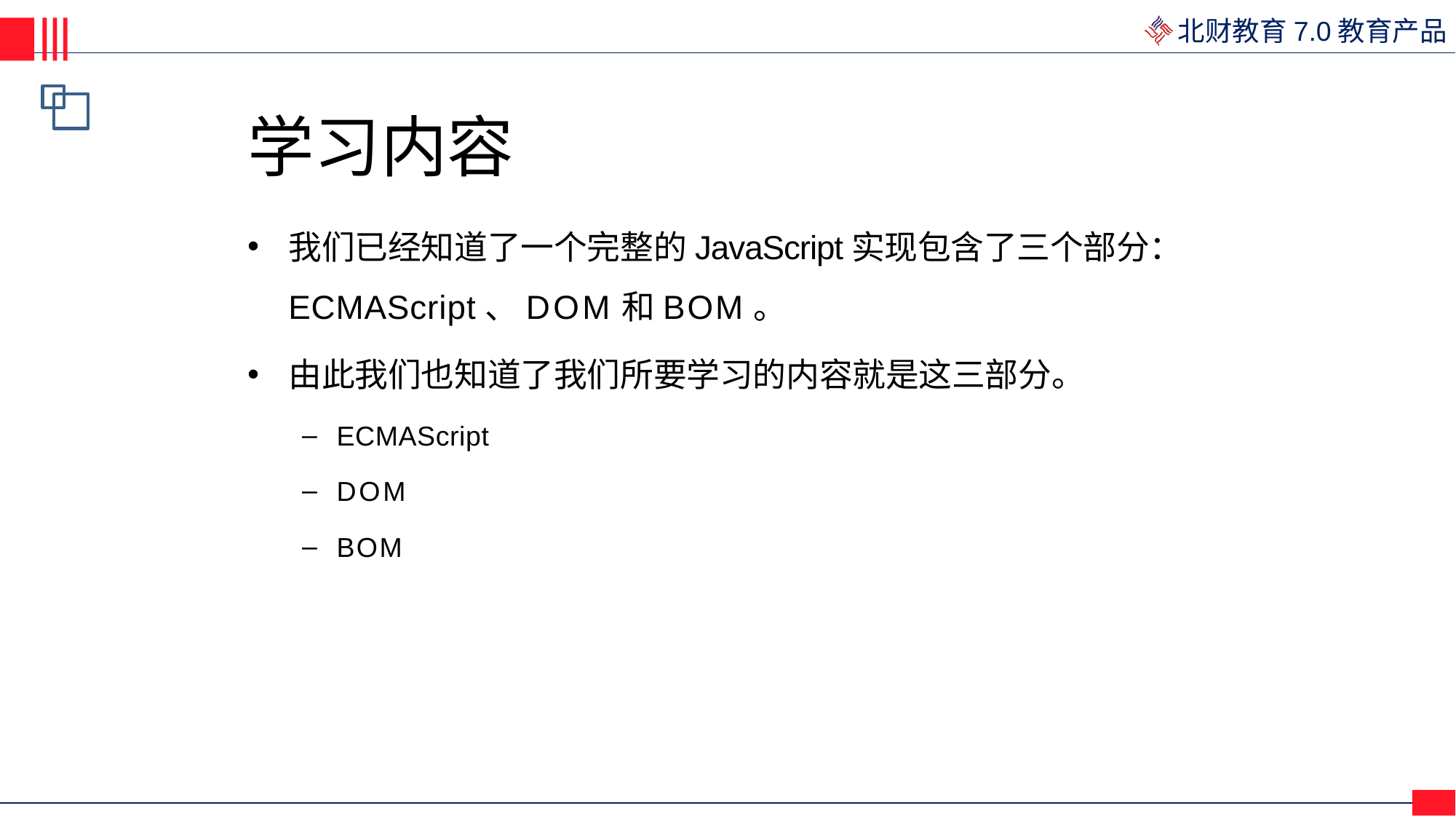

# 学习内容
我们已经知道了一个完整的JavaScript实现包含了三个部分：
ECMAScript、DOM和BOM。
由此我们也知道了我们所要学习的内容就是这三部分。
ECMAScript
DOM
BOM